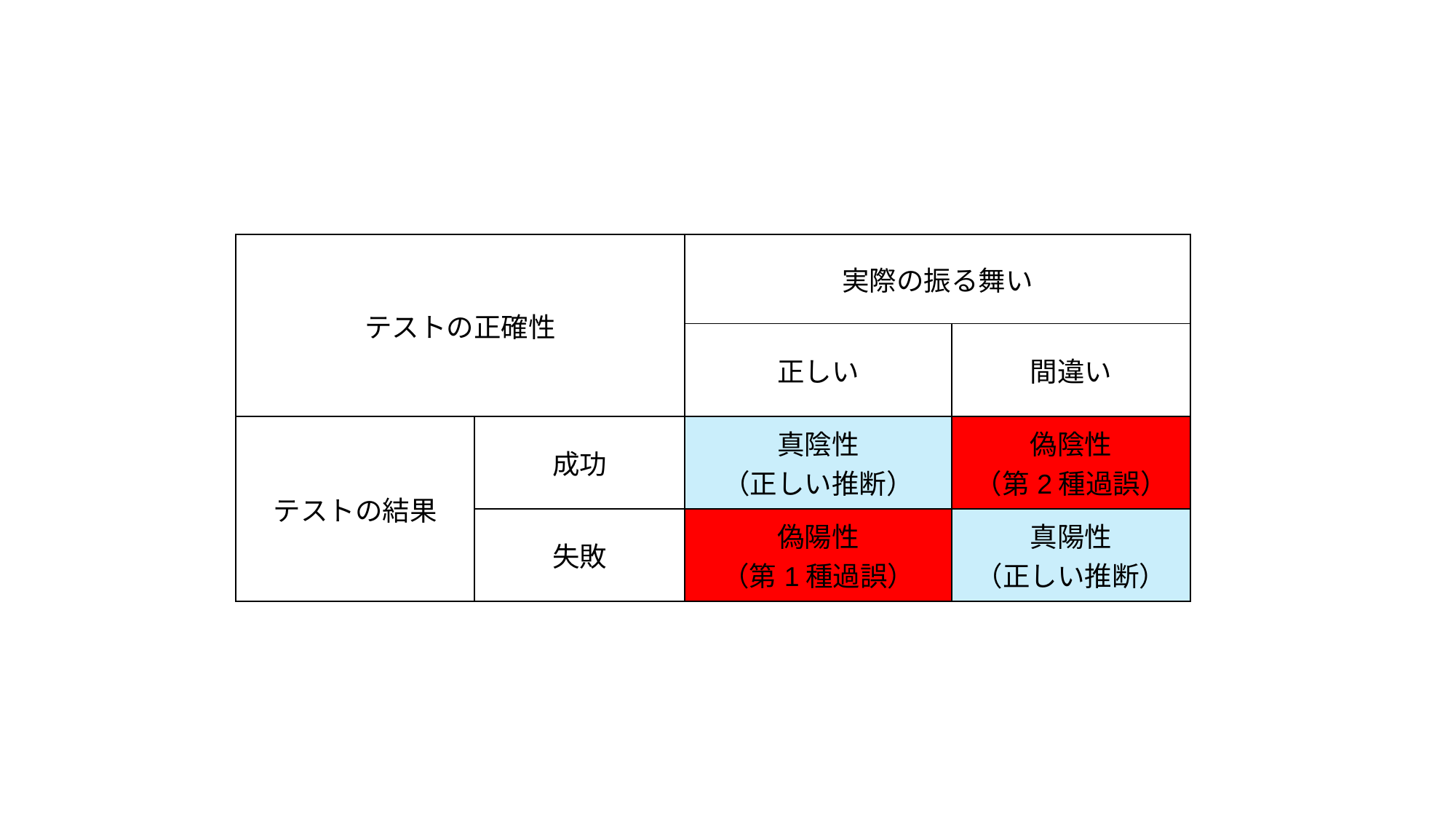

| テストの正確性 |  | 実際の振る舞い |  |
| --- | --- | --- | --- |
|  |  | 正しい | 間違い |
| テストの結果 | 成功 | 真陰性 （正しい推断） | 偽陰性 （第2種過誤） |
|  | 失敗 | 偽陽性 （第1種過誤） | 真陽性 （正しい推断） |